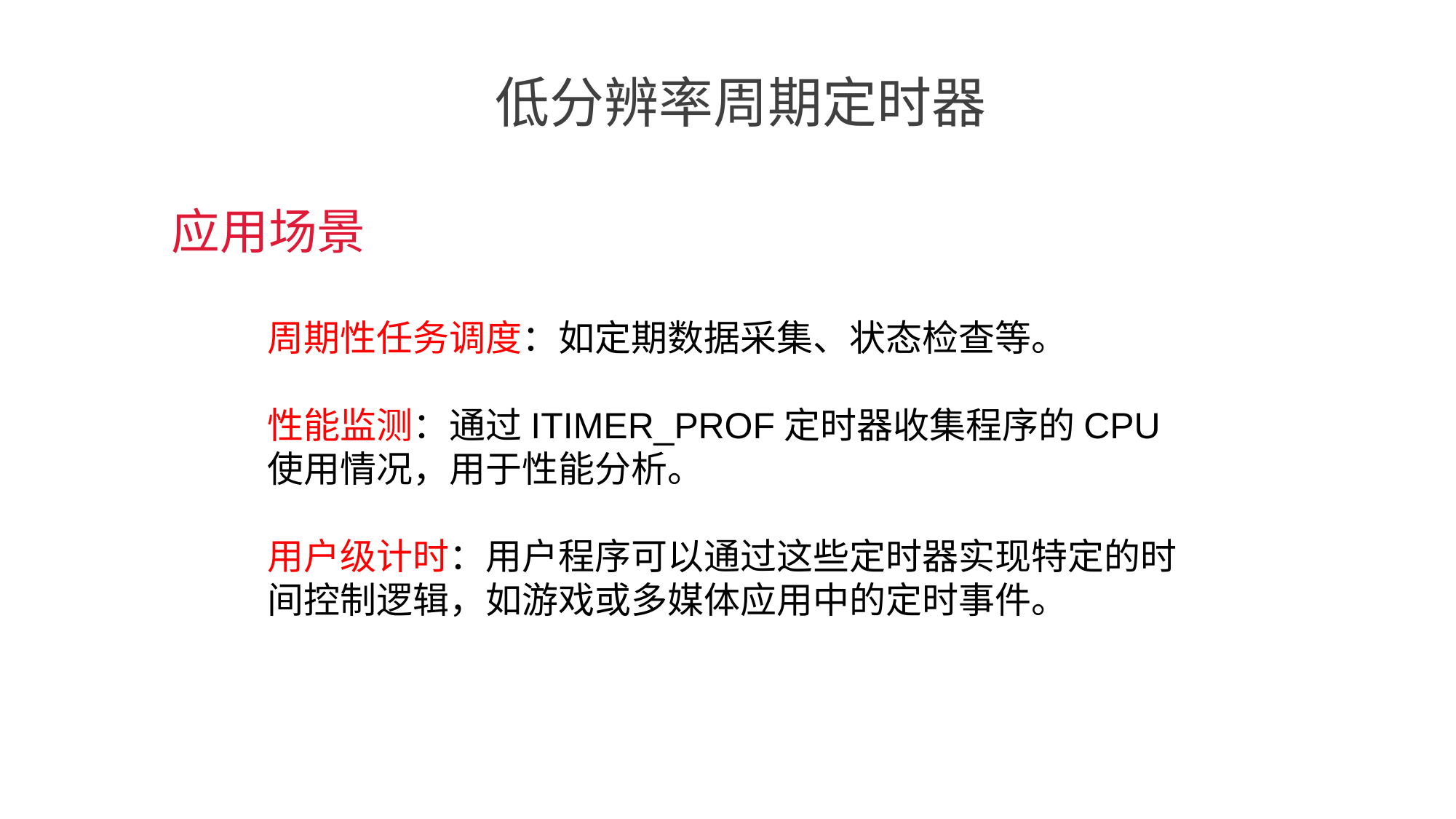

低分辨率周期定时器

应用场景
周期性任务调度：如定期数据采集、状态检查等。

性能监测：通过ITIMER_PROF定时器收集程序的CPU使用情况，用于性能分析。

用户级计时：用户程序可以通过这些定时器实现特定的时间控制逻辑，如游戏或多媒体应用中的定时事件。